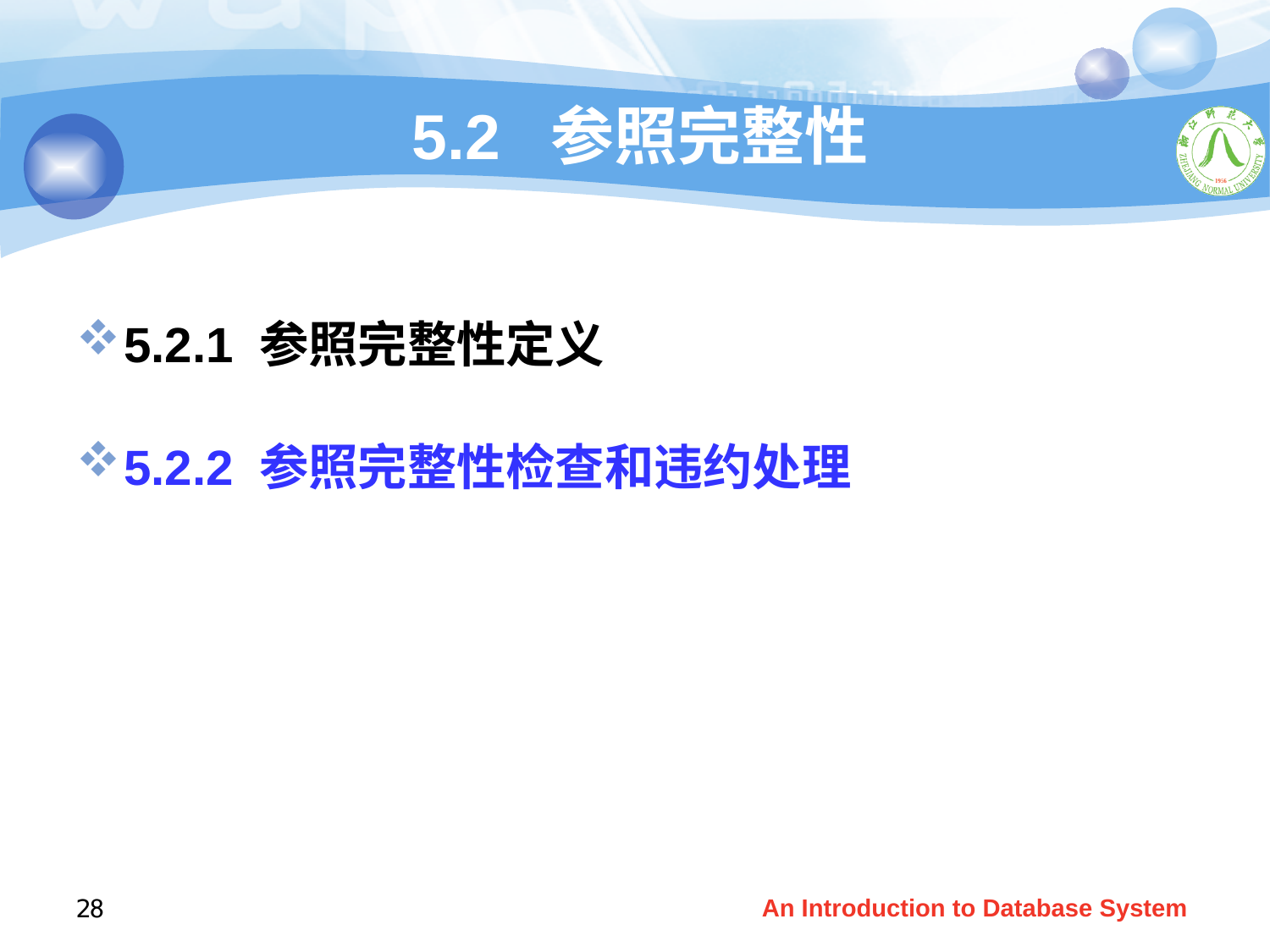

# 5.2  参照完整性
5.2.1 参照完整性定义
5.2.2 参照完整性检查和违约处理

28
An Introduction to Database System